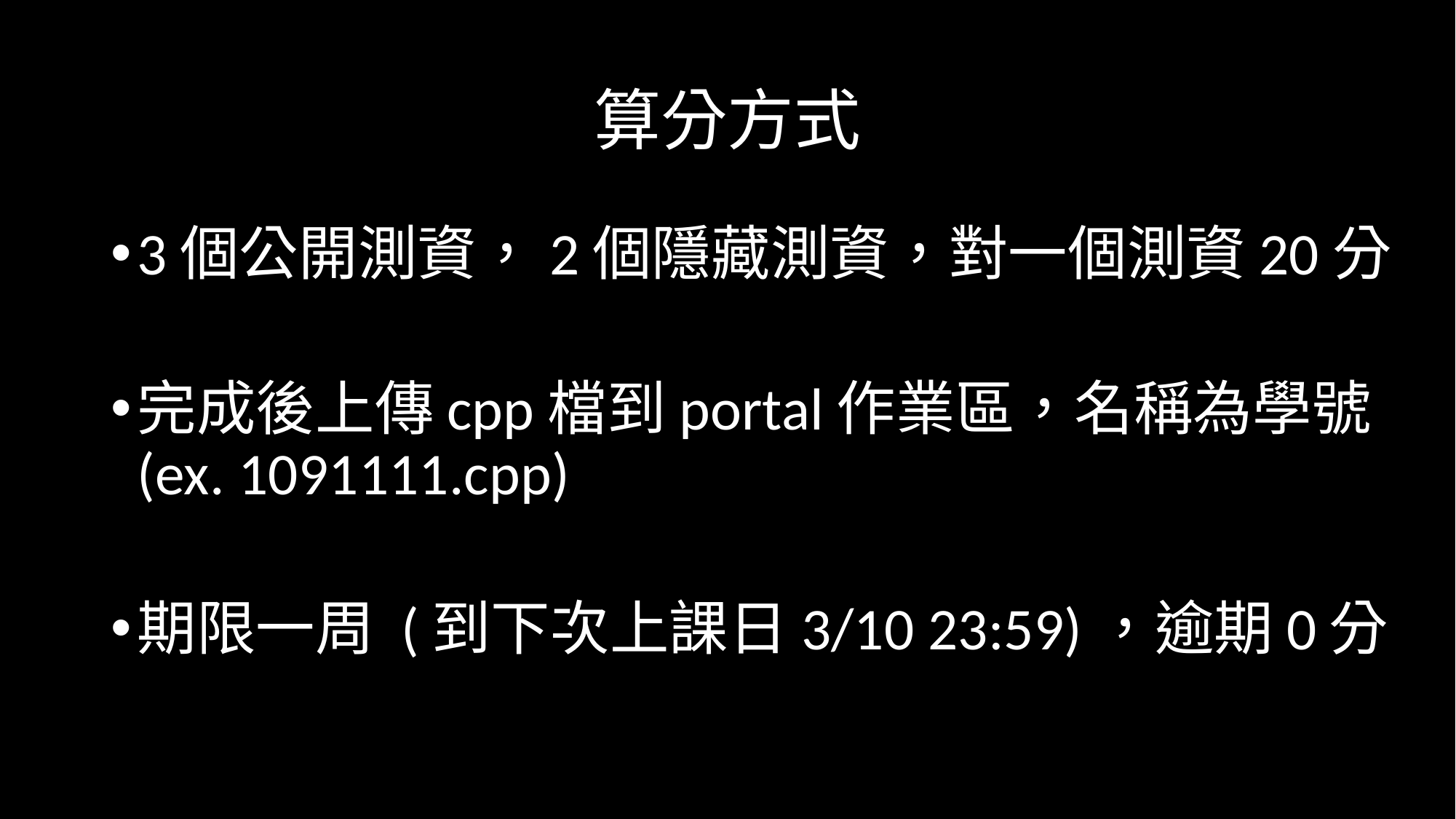

# 算分方式
3個公開測資，2個隱藏測資，對一個測資20分

完成後上傳cpp檔到portal作業區，名稱為學號(ex. 1091111.cpp)

期限一周 (到下次上課日3/10 23:59)，逾期0分